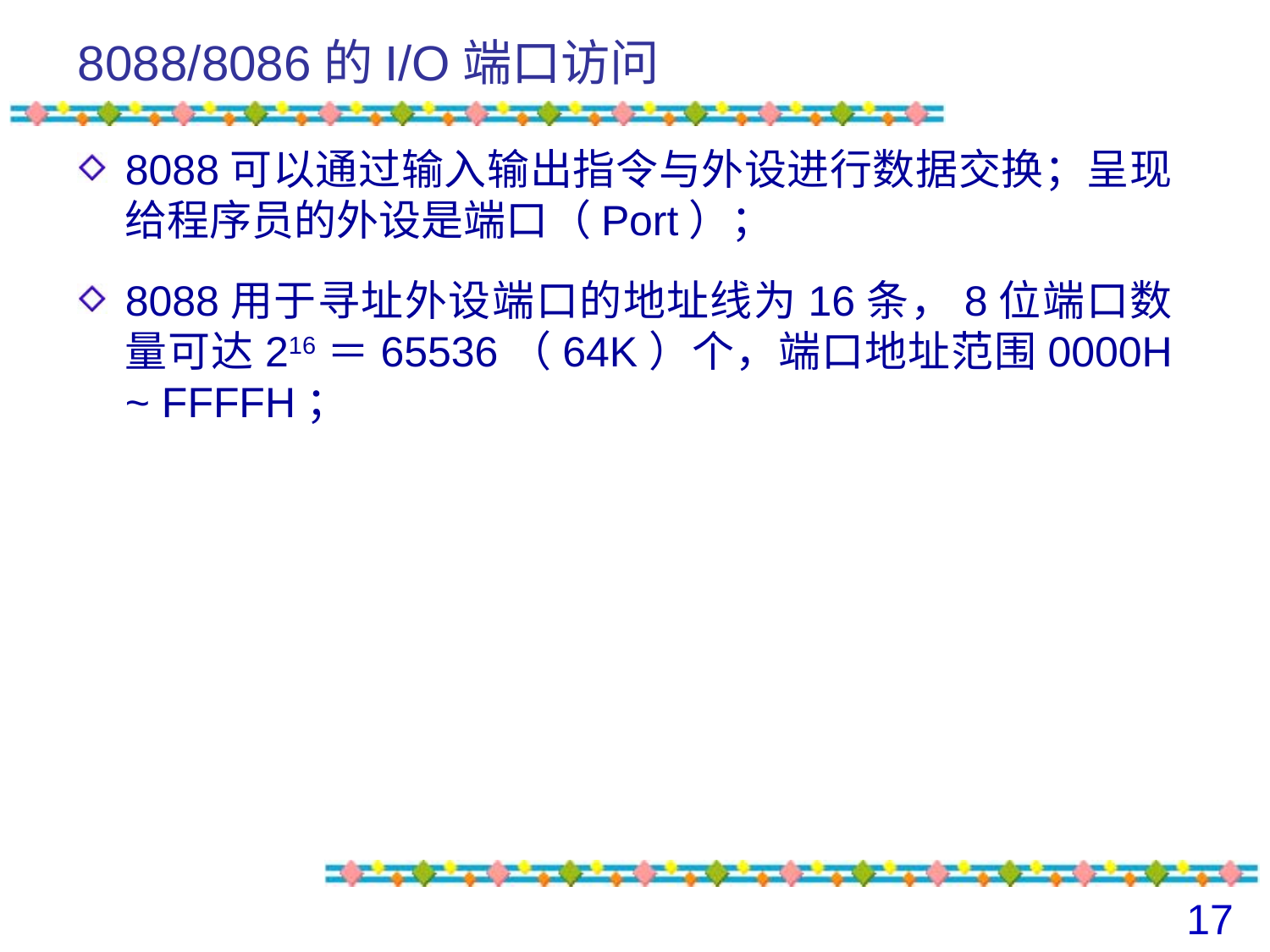

# 8088/8086的I/O端口访问
8088可以通过输入输出指令与外设进行数据交换；呈现给程序员的外设是端口（Port）；
8088用于寻址外设端口的地址线为16条，8位端口数量可达216＝65536（64K）个，端口地址范围0000H ~ FFFFH；